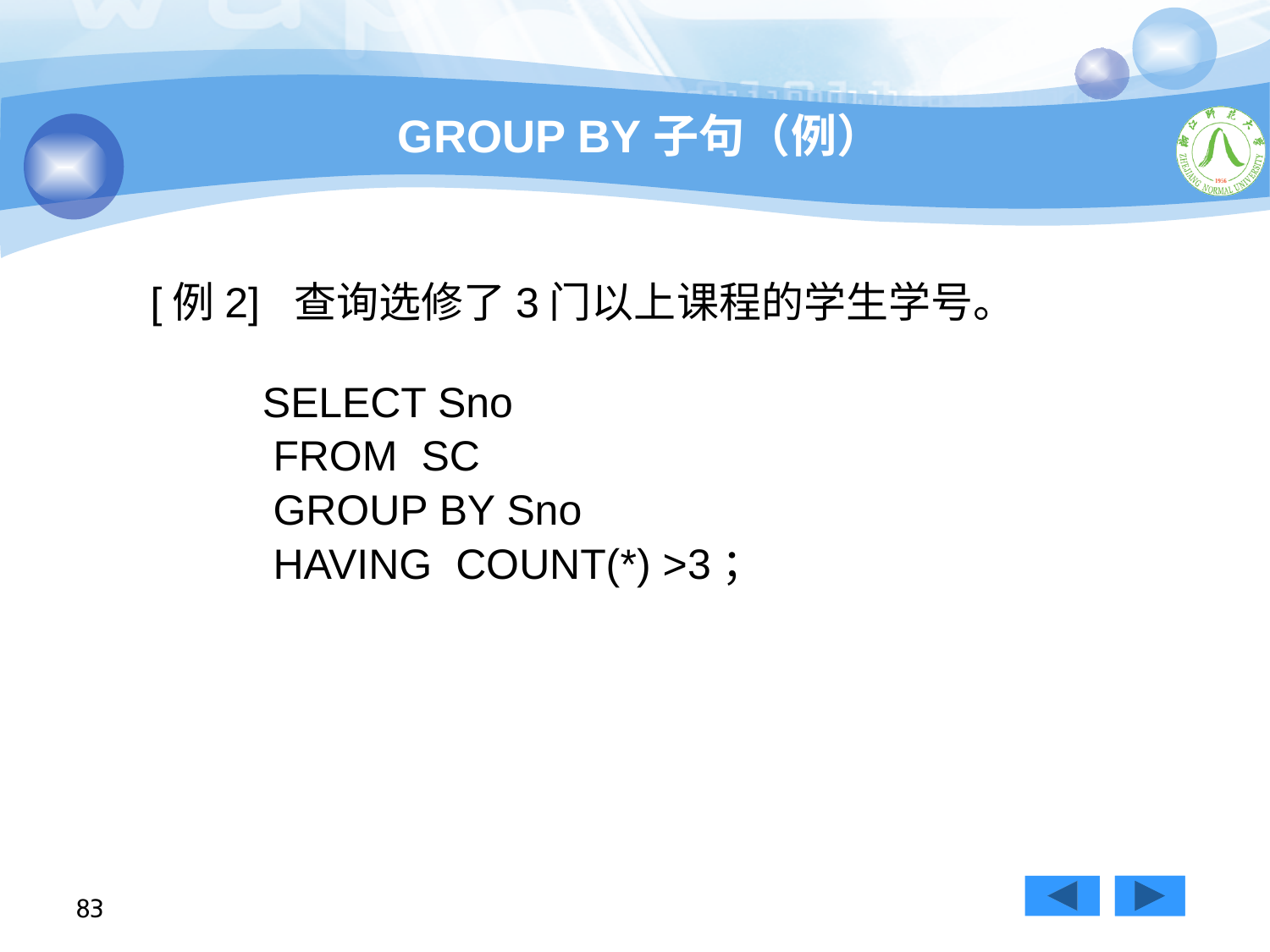

# GROUP BY子句（例）
[例2]  查询选修了3门以上课程的学生学号。
     SELECT Sno
     FROM  SC
     GROUP BY Sno
     HAVING  COUNT(*) >3；

83